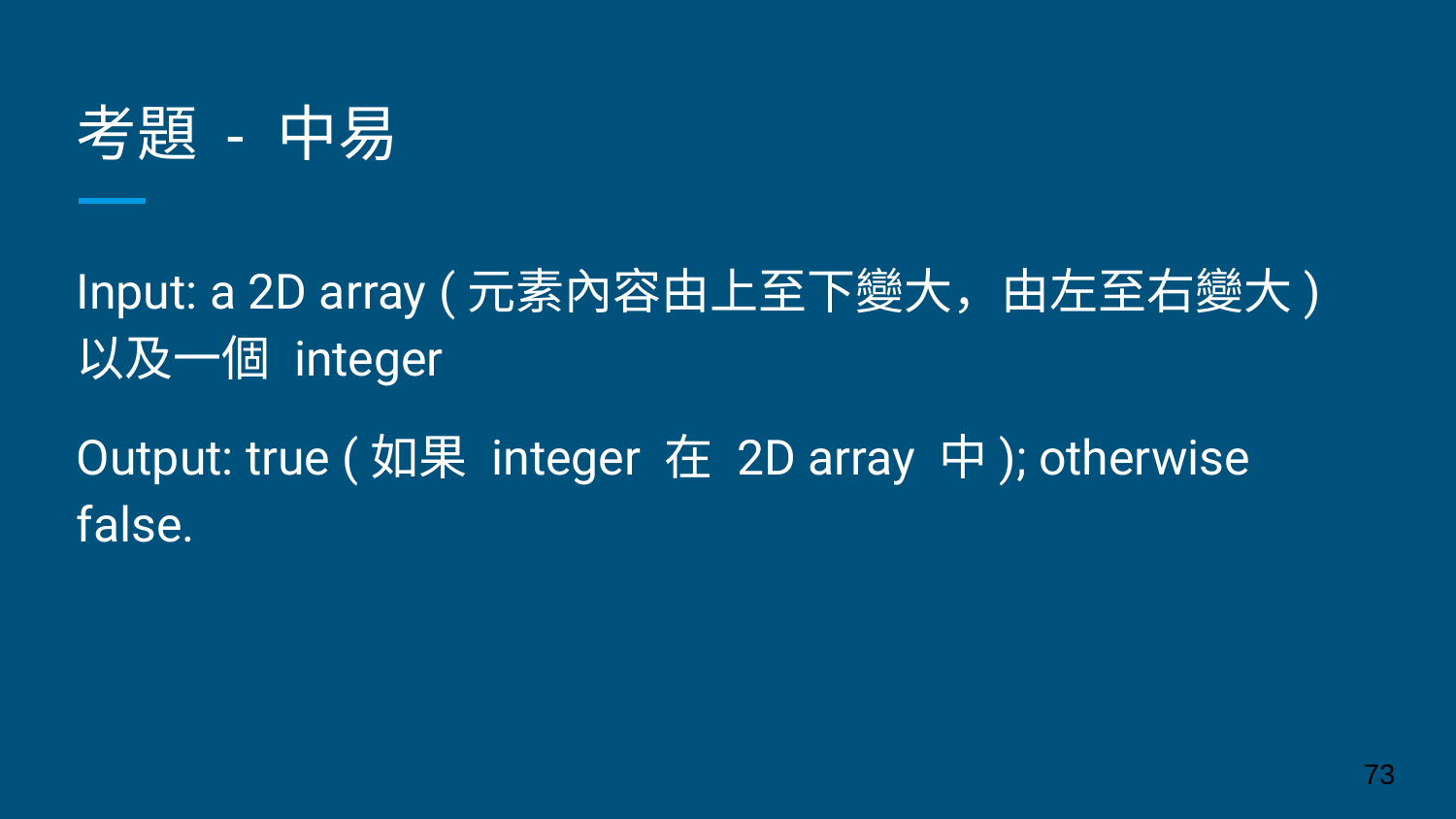

# 考題 - 中易
Input: a 2D array (元素內容由上至下變大，由左至右變大) 以及一個 integer
Output: true (如果 integer 在 2D array 中); otherwise false.
73